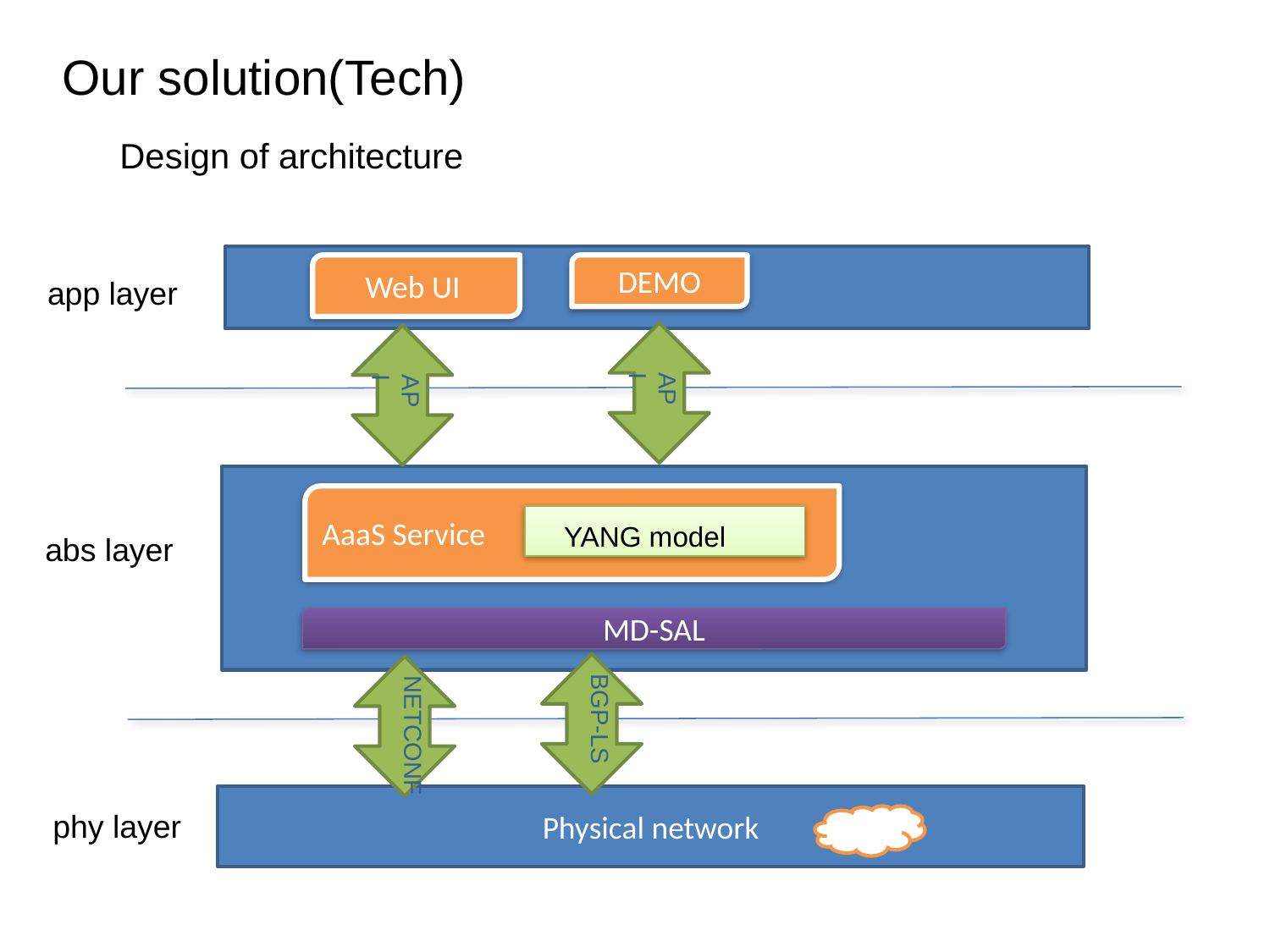

Our solution(Tech)
Design of architecture

Web UI
DEMO
app layer
点击添加文本

API
API
点击添加文本

AaaS Service

YANG model
abs layer
点击添加文本
MD-SAL

BGP-LS
NETCONF
点击添加文本
Physical network
phy layer